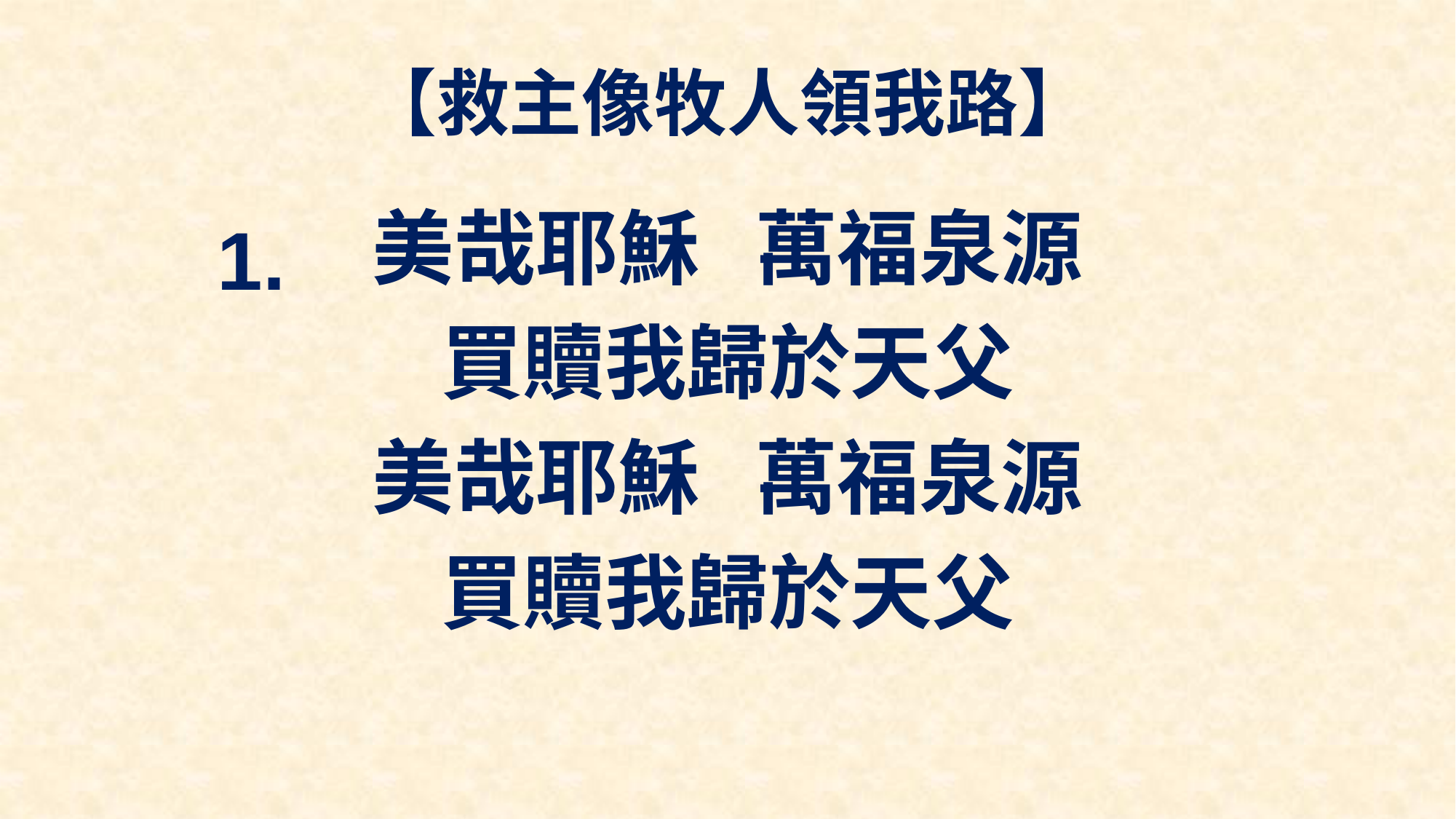

# 【救主像牧人領我路】
美哉耶穌   萬福泉源
買贖我歸於天父
美哉耶穌   萬福泉源
買贖我歸於天父
1.